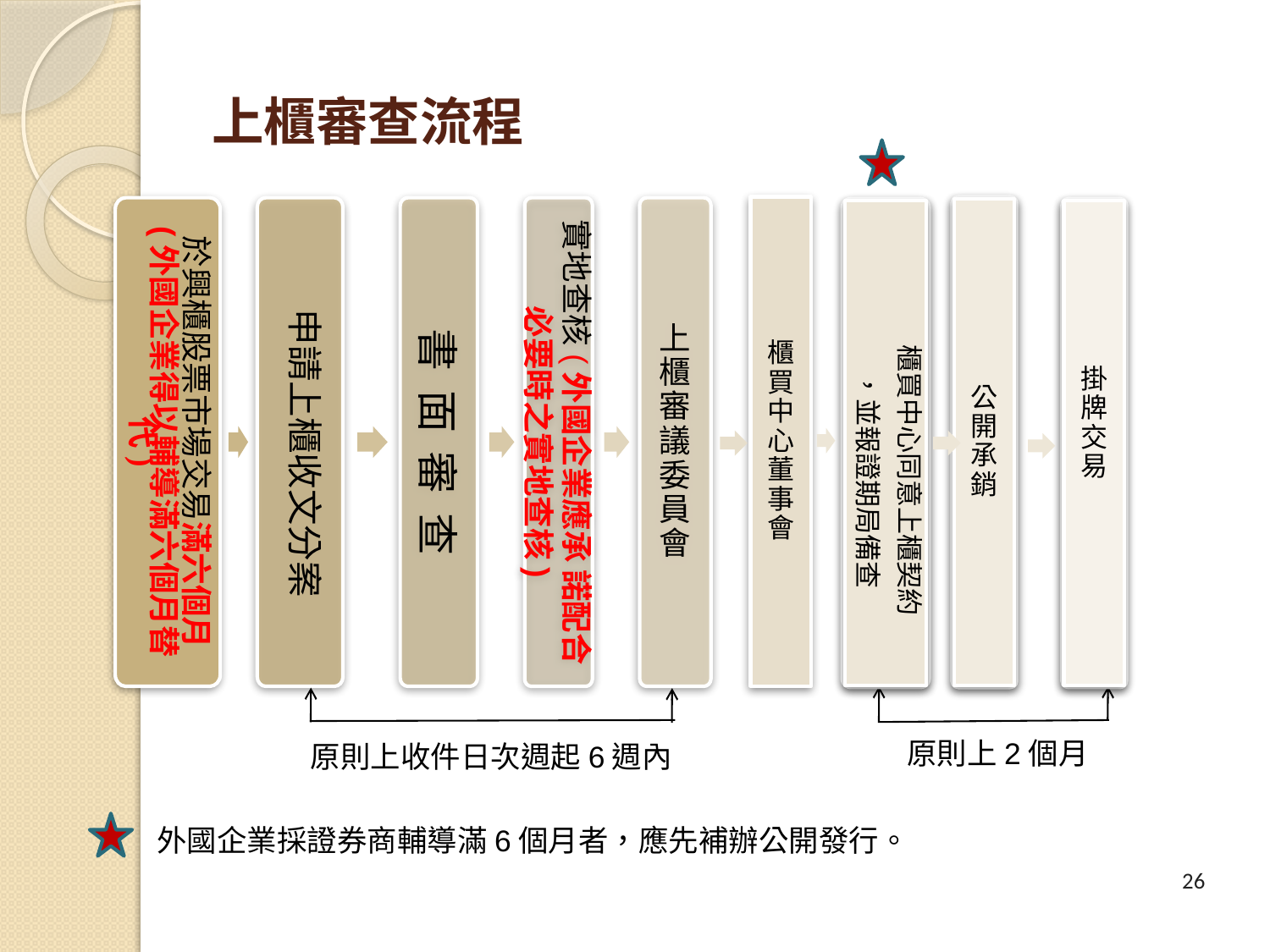

# 上櫃審查流程

櫃買中心董事會

董事會
公開承銷
於興櫃股票市場交易滿六個月
(外國企業得以輔導滿六個月替代)

書  面  審  查
實地查核(外國企業應承 諾配合必要時之實地查核)
上櫃審議委員會

董事會

董事會
掛牌交易

申請上櫃收文分案
櫃買中心同意上櫃契約
，並報證期局備查

原則上2個月
原則上收件日次週起6週內

外國企業採證券商輔導滿6個月者，應先補辦公開發行。
26